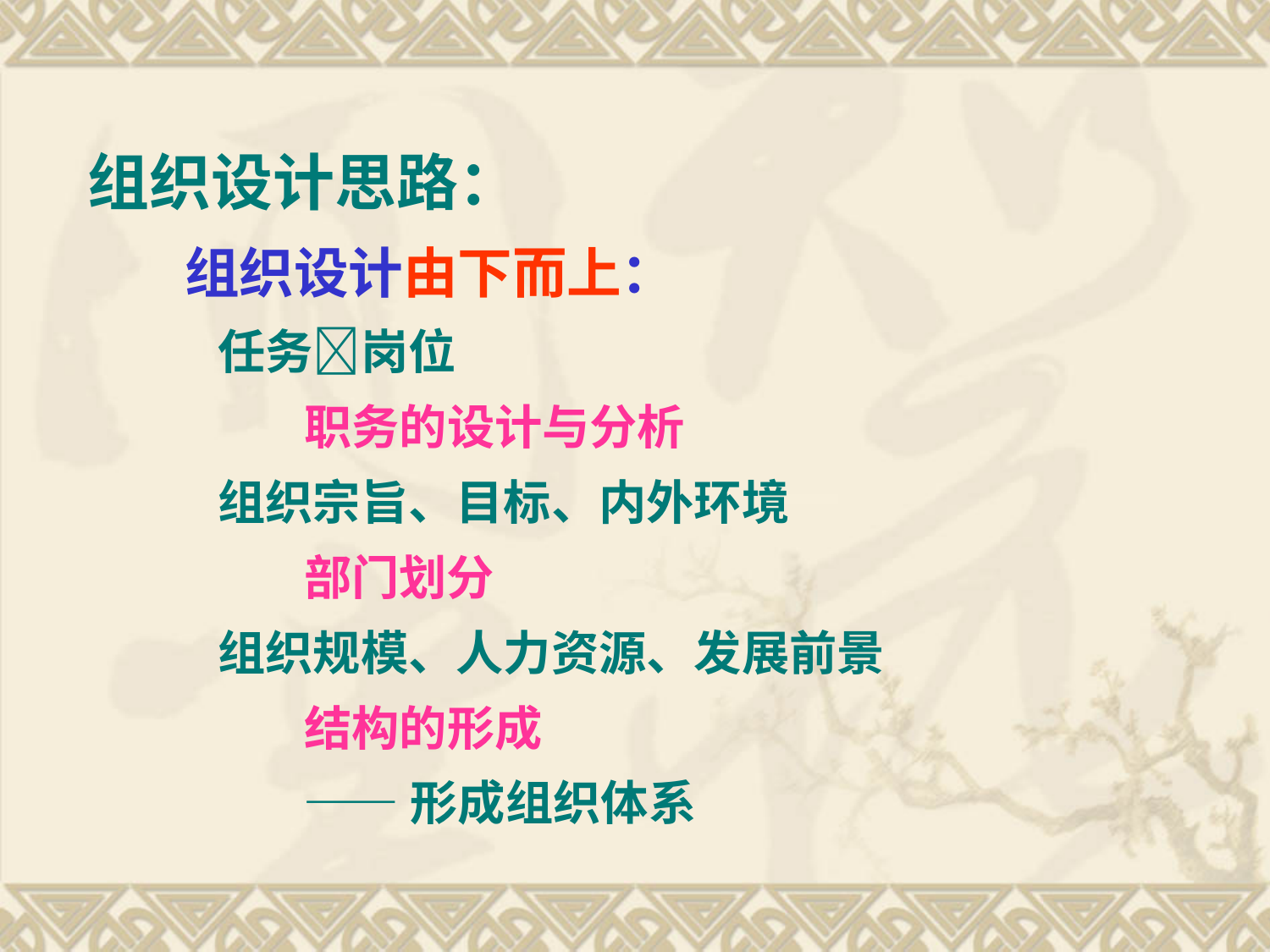

组织设计思路：
           组织设计由下而上：
           任务⇒岗位
                   职务的设计与分析
           组织宗旨、目标、内外环境
                   部门划分
           组织规模、人力资源、发展前景
                   结构的形成
                    ——形成组织体系